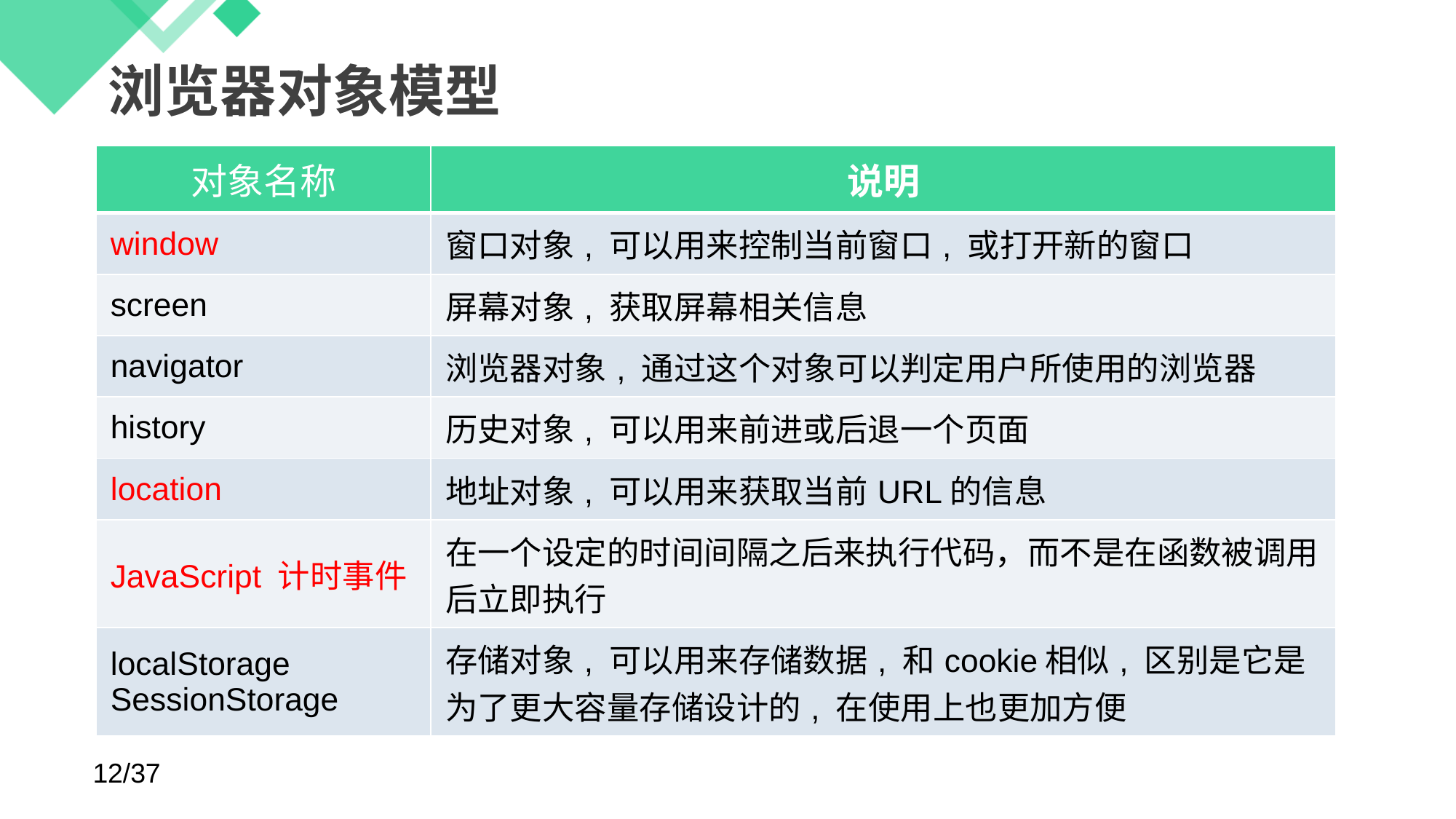

# 浏览器对象模型
| 对象名称 | 说明 |
| --- | --- |
| window | 窗口对象, 可以用来控制当前窗口, 或打开新的窗口 |
| screen | 屏幕对象, 获取屏幕相关信息 |
| navigator | 浏览器对象, 通过这个对象可以判定用户所使用的浏览器 |
| history | 历史对象, 可以用来前进或后退一个页面 |
| location | 地址对象, 可以用来获取当前URL的信息 |
| JavaScript 计时事件 | 在一个设定的时间间隔之后来执行代码，而不是在函数被调用后立即执行 |
| localStorage SessionStorage | 存储对象, 可以用来存储数据, 和cookie相似, 区别是它是为了更大容量存储设计的, 在使用上也更加方便 |